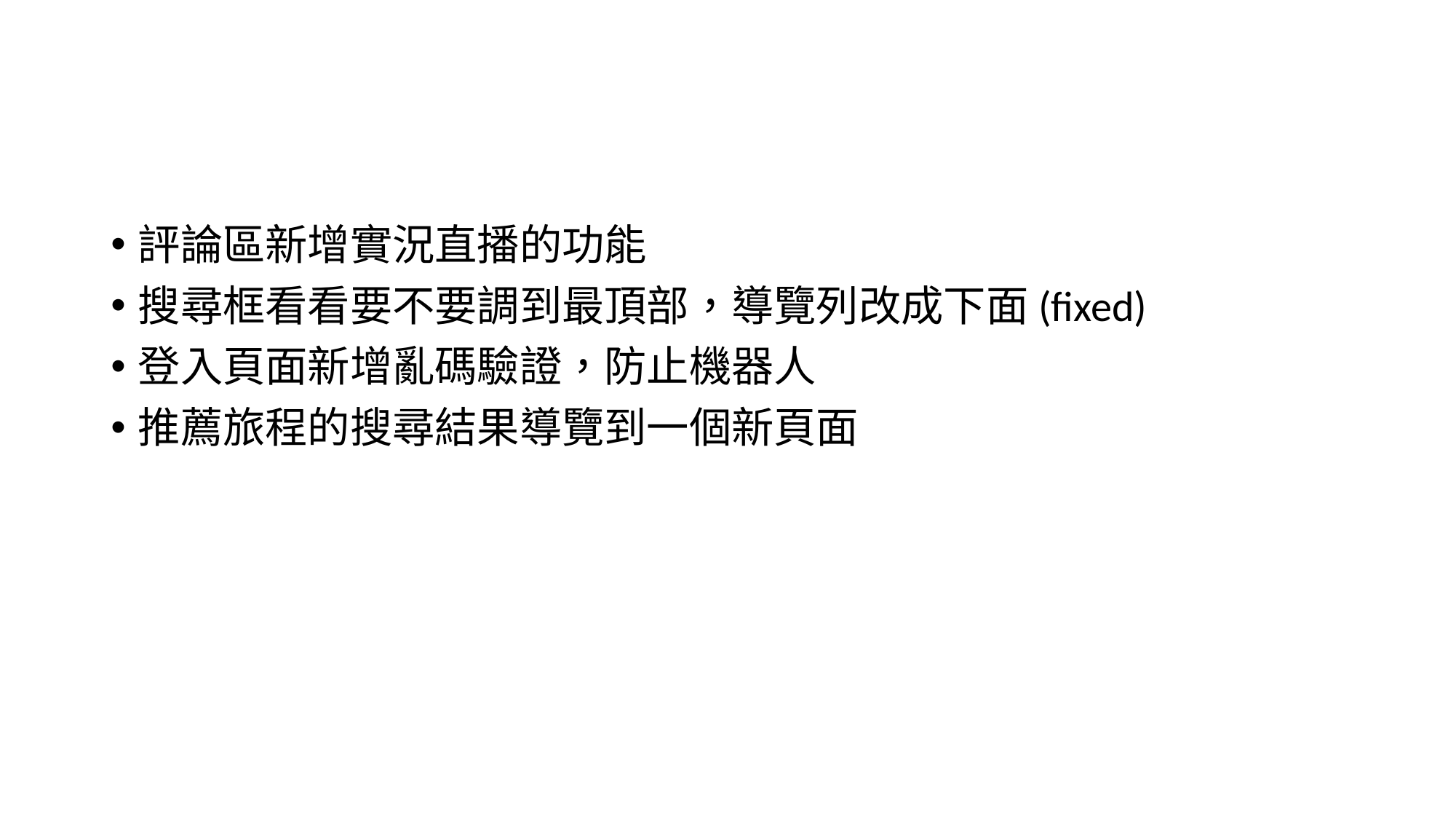

#
評論區新增實況直播的功能
搜尋框看看要不要調到最頂部，導覽列改成下面(fixed)
登入頁面新增亂碼驗證，防止機器人
推薦旅程的搜尋結果導覽到一個新頁面